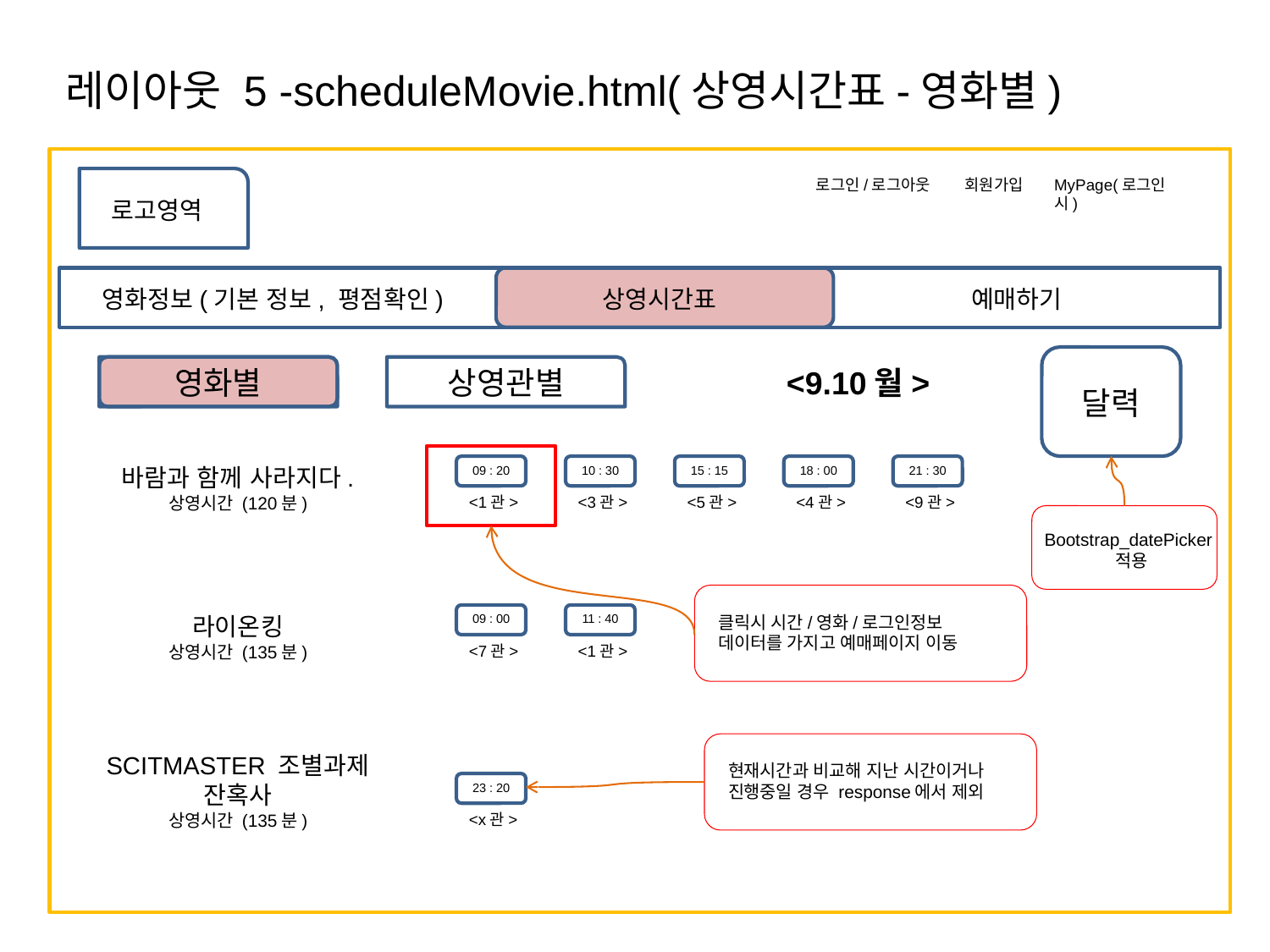

# 레이아웃 5 -scheduleMovie.html(상영시간표-영화별)

로고영역
로그인/로그아웃
회원가입
MyPage(로그인시)

영화정보(기본 정보, 평점확인)
상영시간표
예매하기

영화별

상영관별
<9.10월>
달력

바람과 함께 사라지다.
상영시간 (120분)

09 : 20

10 : 30

15 : 15

18 : 00

21 : 30
<1관>
<3관>
<5관>
<4관>
<9관>

Bootstrap_datePicker
적용

클릭시 시간/영화/로그인정보 데이터를 가지고 예매페이지 이동
라이온킹
상영시간 (135분)

09 : 00

11 : 40
<7관>
<1관>

현재시간과 비교해 지난 시간이거나
진행중일 경우 response에서 제외
SCITMASTER 조별과제 잔혹사
상영시간 (135분)

23 : 20
<x관>